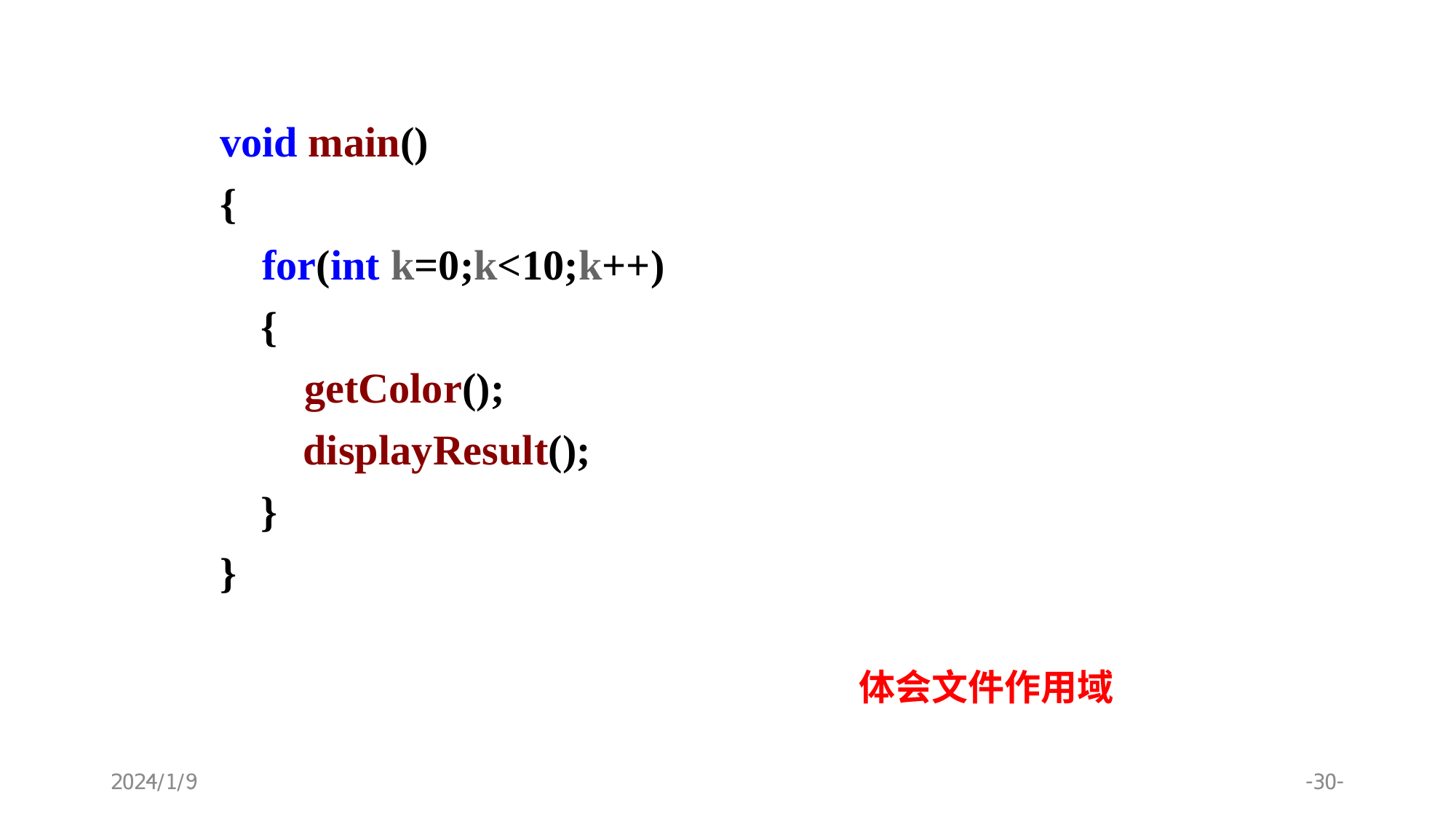

void main()
{
    for(int k=0;k<10;k++)
	{
        getColor();
	    displayResult();
	}
}
体会文件作用域
2024/1/9
-30-